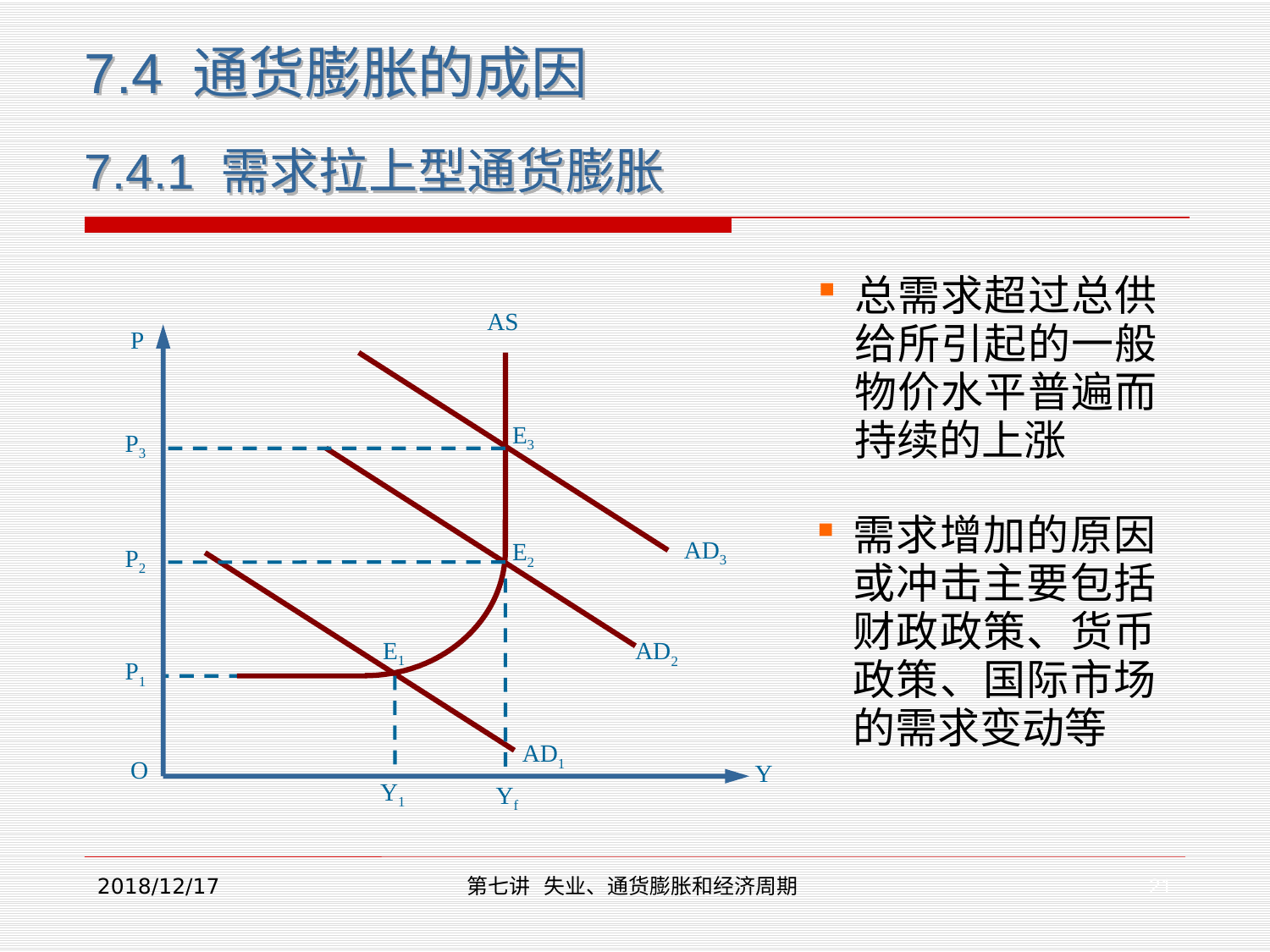

7.4 通货膨胀的成因
7.4.1 需求拉上型通货膨胀
总需求超过总供给所引起的一般物价水平普遍而持续的上涨
AS
P

E3
P3

AD3
E2
P2

E1
AD2
P1

AD1
O
Y
Y1

Yf
需求增加的原因或冲击主要包括财政政策、货币政策、国际市场的需求变动等
21
2018/12/17
第七讲   失业、通货膨胀和经济周期